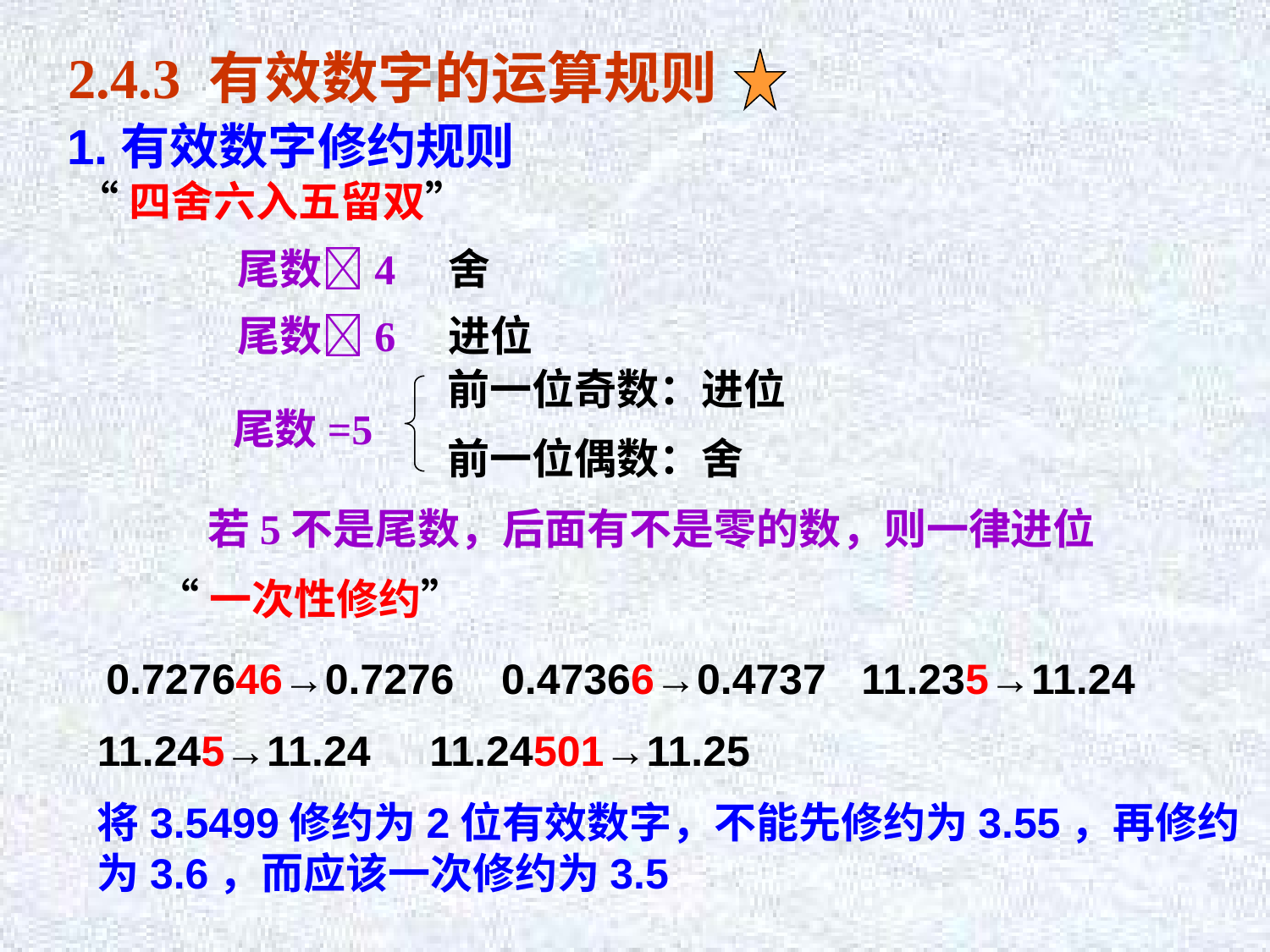

2.4.3 有效数字的运算规则

1.有效数字修约规则
 “四舍六入五留双”
尾数≤4    舍
尾数≥6    进位
前一位奇数：进位

尾数=5
前一位偶数：舍
若5不是尾数，后面有不是零的数，则一律进位
“一次性修约”
 0.727646→0.7276    0.47366→0.4737   11.235→11.24
11.245→11.24     11.24501→11.25
将3.5499修约为2位有效数字，不能先修约为3.55，再修约为3.6，而应该一次修约为3.5